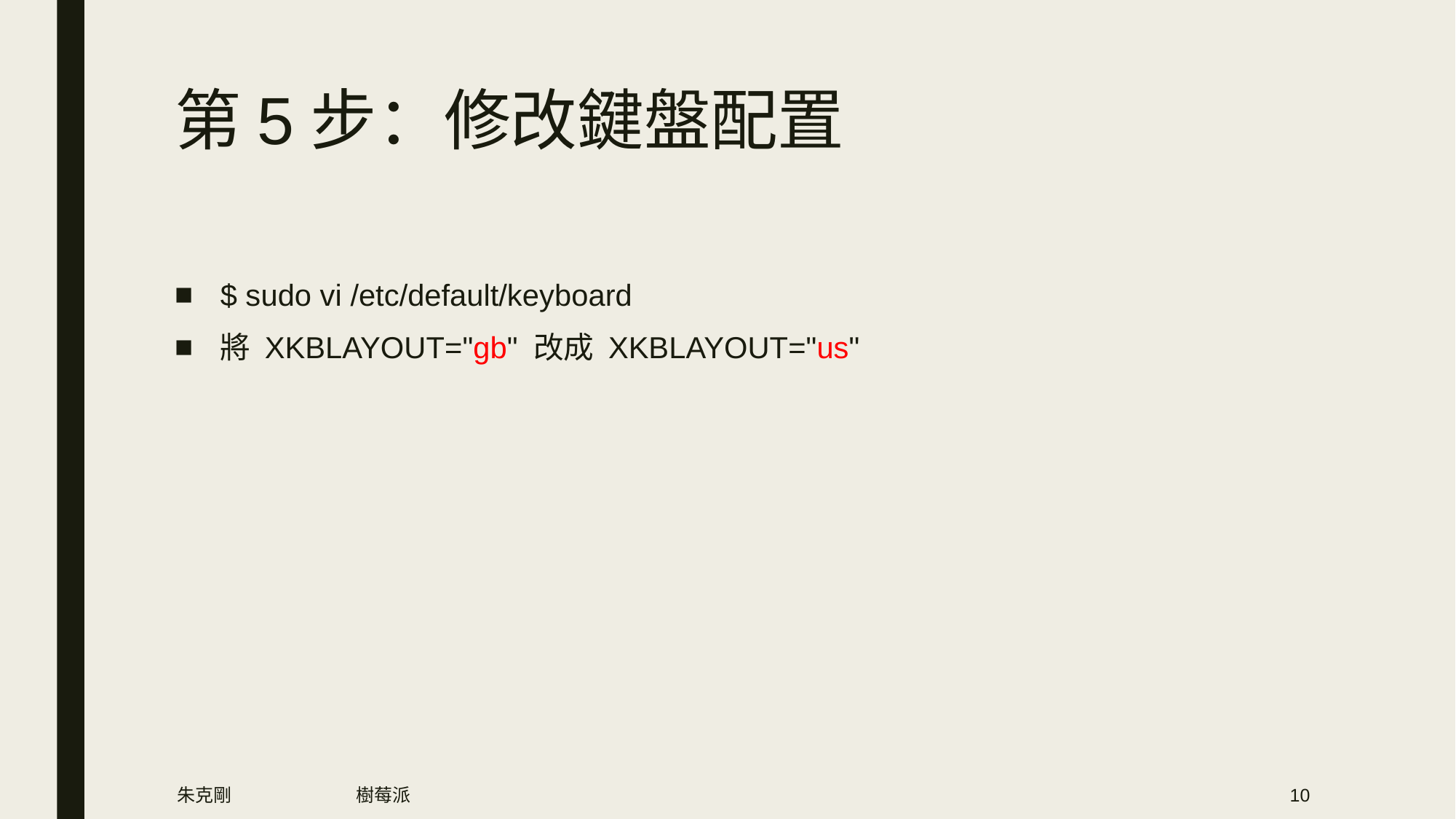

# 第5步：修改鍵盤配置
$ sudo vi /etc/default/keyboard
將 XKBLAYOUT="gb" 改成 XKBLAYOUT="us"
朱克剛
樹莓派
10